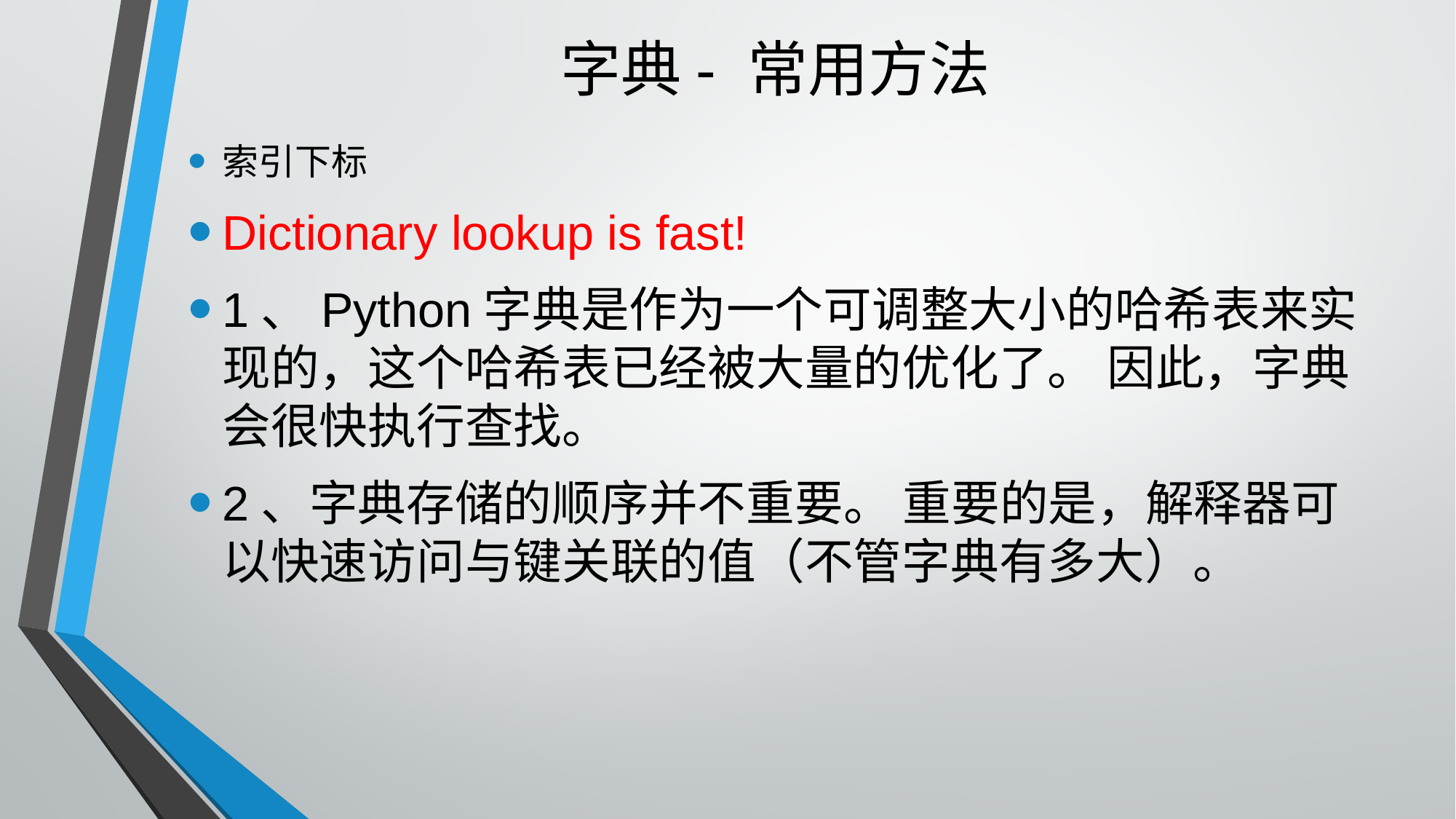

# 字典- 常用方法
索引下标
Dictionary lookup is fast!
1、Python字典是作为一个可调整大小的哈希表来实现的，这个哈希表已经被大量的优化了。 因此，字典会很快执行查找。
2、字典存储的顺序并不重要。 重要的是，解释器可以快速访问与键关联的值（不管字典有多大）。